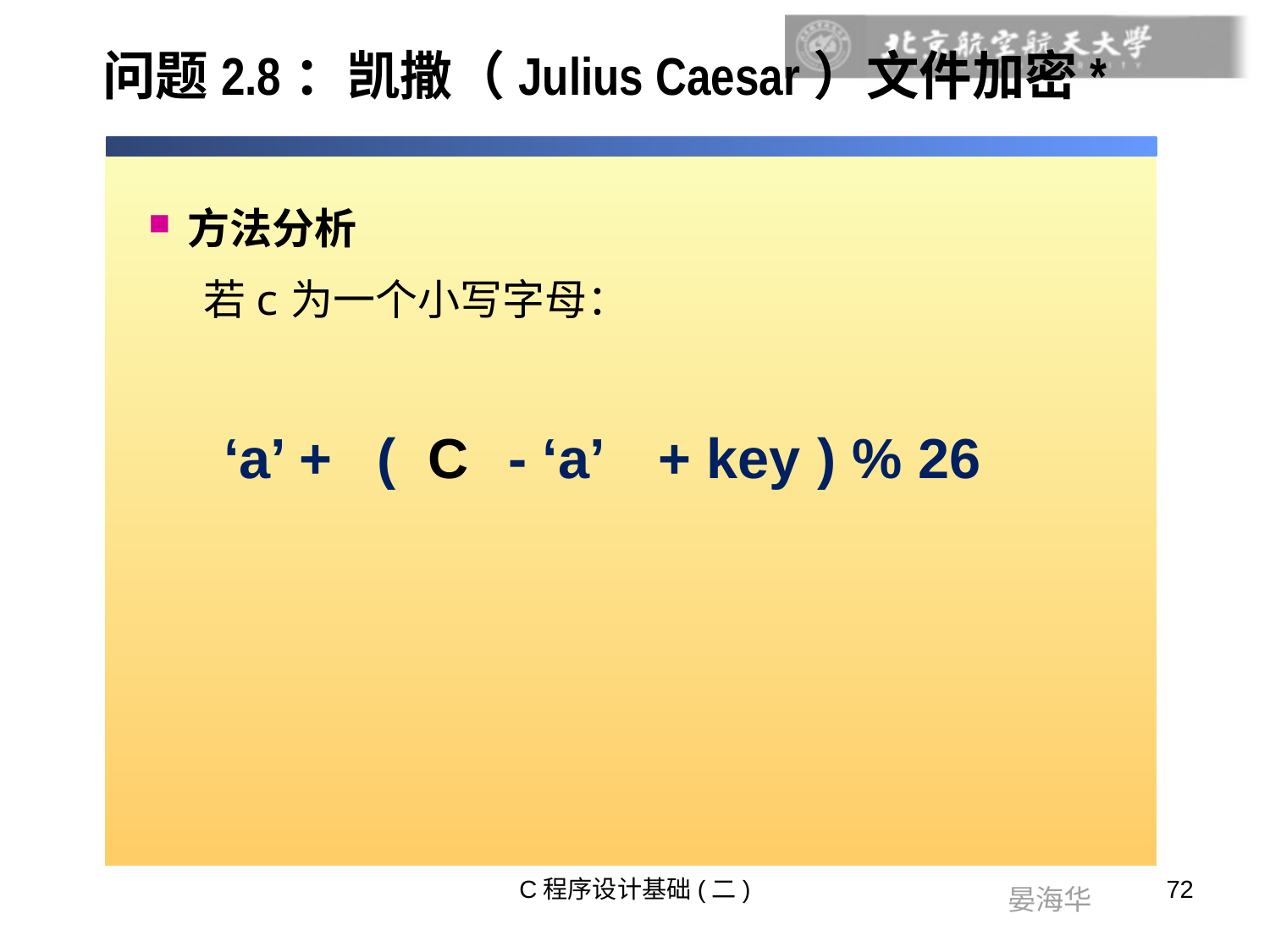

# 问题2.8：凯撒（Julius Caesar）文件加密*
方法分析
若c为一个小写字母：
 ‘a’ +
(                           ) % 26
C
- ‘a’
+ key
C程序设计基础(二)
72